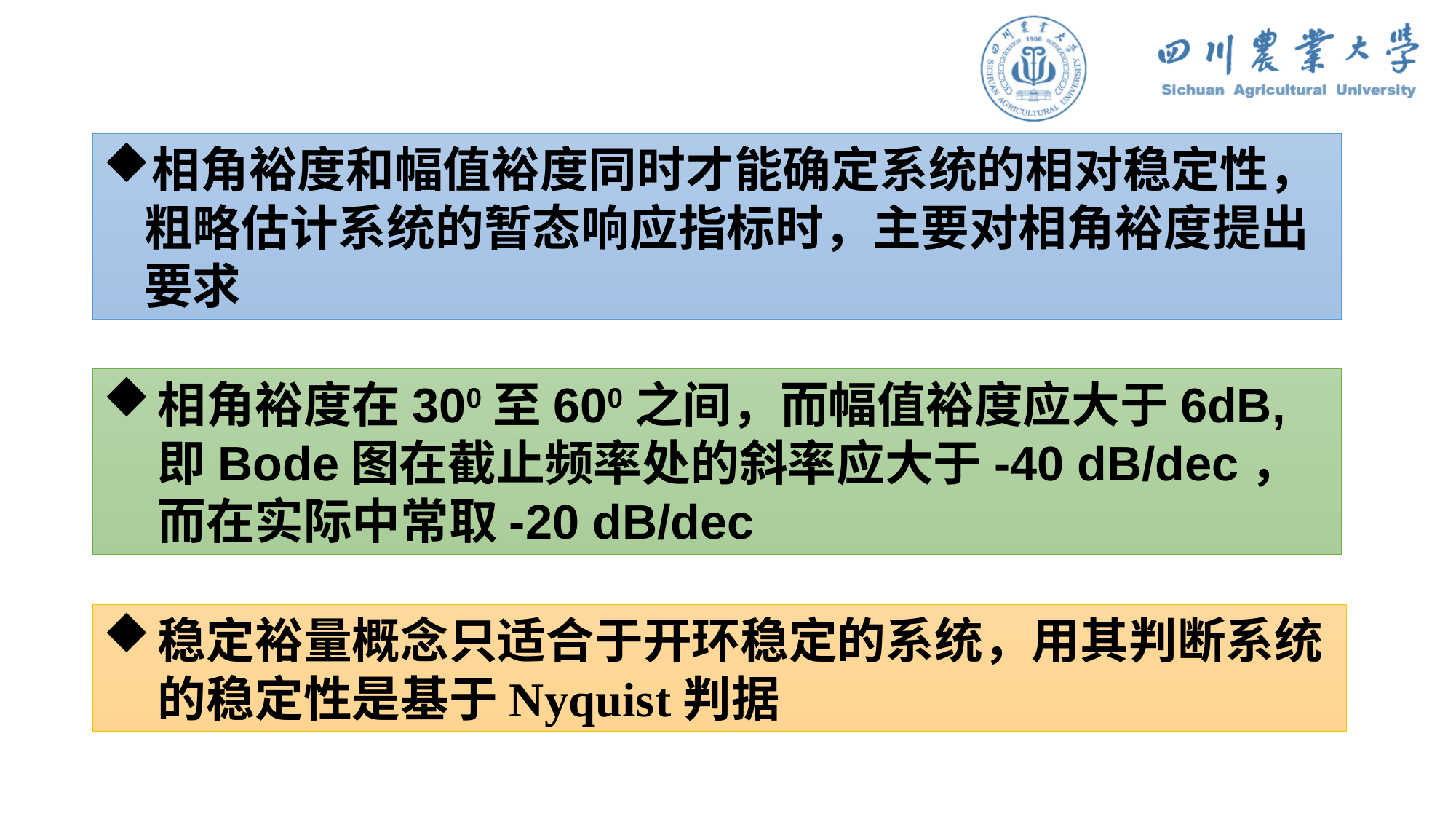

相角裕度和幅值裕度同时才能确定系统的相对稳定性，粗略估计系统的暂态响应指标时，主要对相角裕度提出要求
相角裕度在300至600之间，而幅值裕度应大于6dB,即Bode图在截止频率处的斜率应大于-40 dB/dec，而在实际中常取-20 dB/dec
稳定裕量概念只适合于开环稳定的系统，用其判断系统的稳定性是基于Nyquist判据